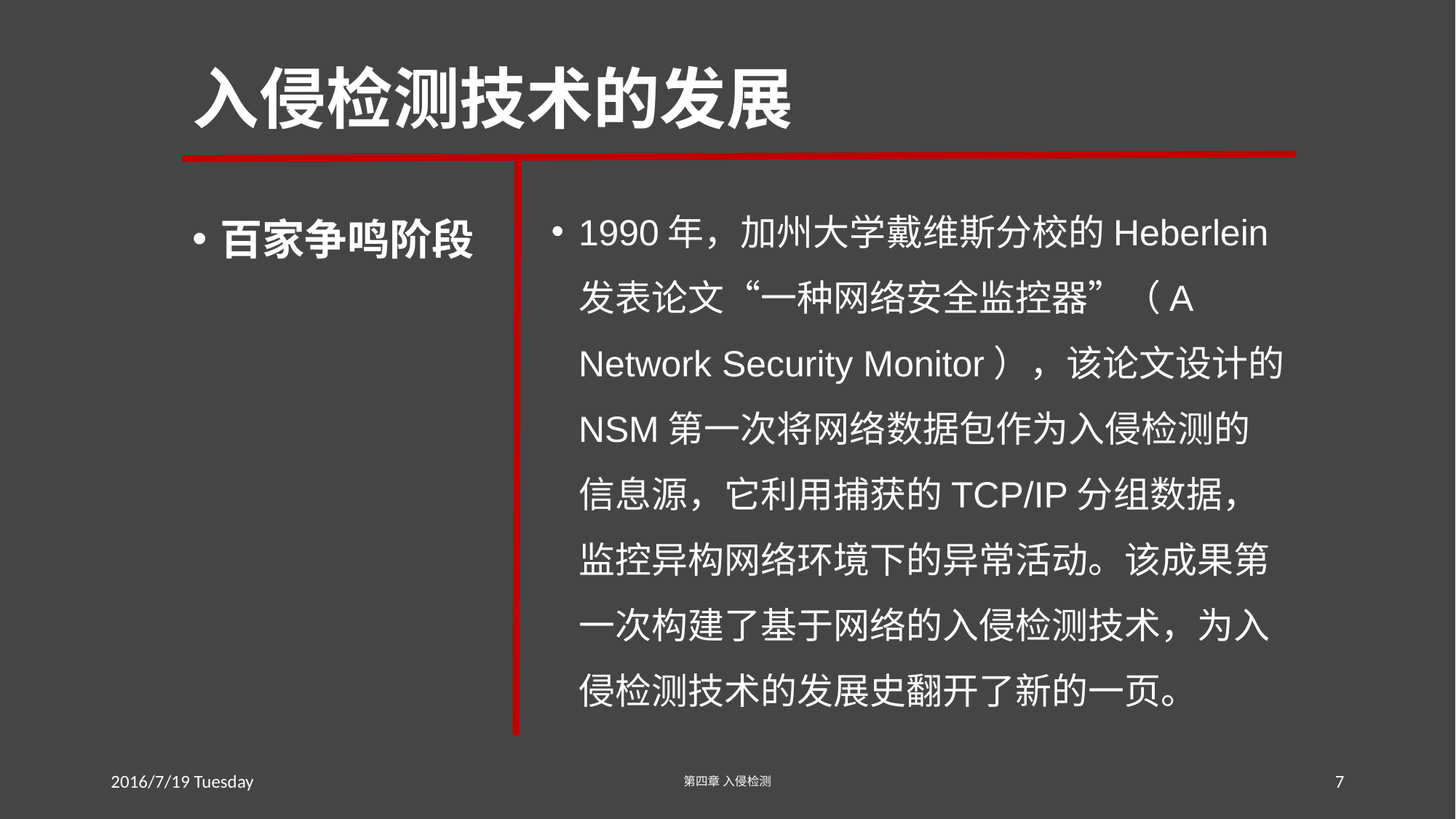

# 入侵检测技术的发展
百家争鸣阶段
1990年，加州大学戴维斯分校的Heberlein发表论文“一种网络安全监控器”（A Network Security Monitor），该论文设计的NSM第一次将网络数据包作为入侵检测的信息源，它利用捕获的TCP/IP分组数据，监控异构网络环境下的异常活动。该成果第一次构建了基于网络的入侵检测技术，为入侵检测技术的发展史翻开了新的一页。
2016/7/19 Tuesday
第四章 入侵检测
7